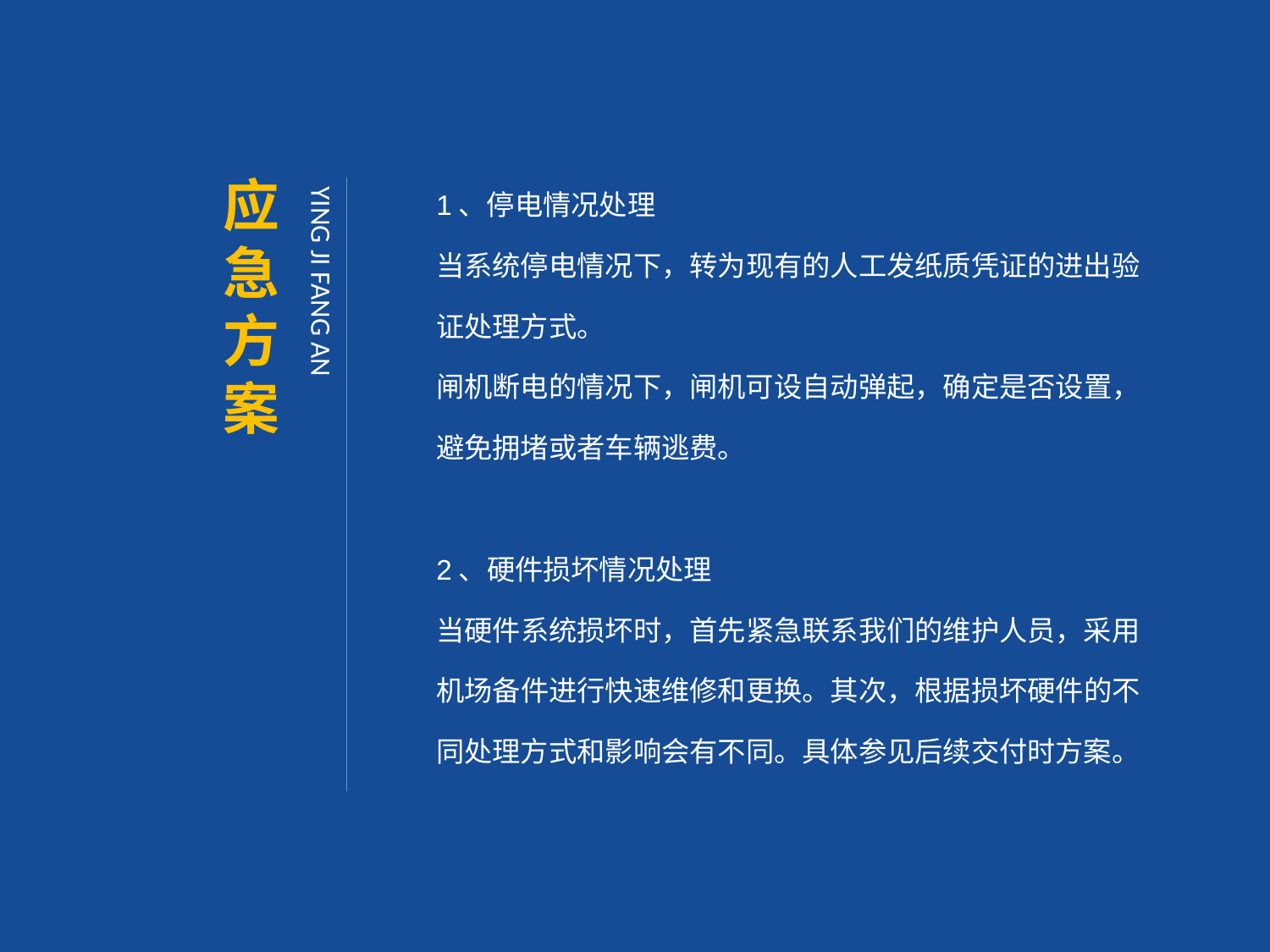

1、停电情况处理
当系统停电情况下，转为现有的人工发纸质凭证的进出验证处理方式。
闸机断电的情况下，闸机可设自动弹起，确定是否设置，避免拥堵或者车辆逃费。

2、硬件损坏情况处理
当硬件系统损坏时，首先紧急联系我们的维护人员，采用机场备件进行快速维修和更换。其次，根据损坏硬件的不同处理方式和影响会有不同。具体参见后续交付时方案。

应急方案
YING JI FANG AN